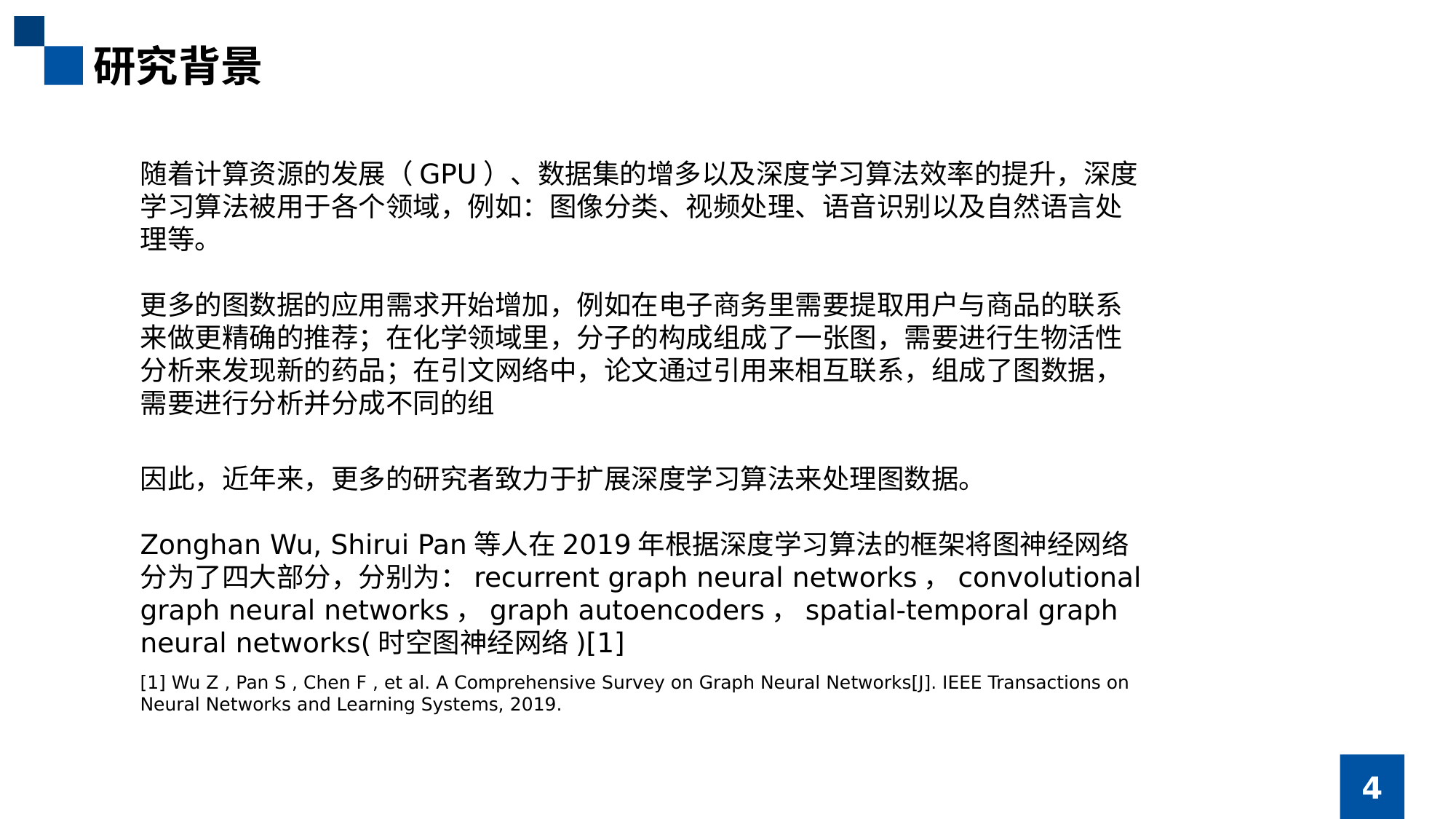

研究背景
随着计算资源的发展（GPU）、数据集的增多以及深度学习算法效率的提升，深度学习算法被用于各个领域，例如：图像分类、视频处理、语音识别以及自然语言处理等。

更多的图数据的应用需求开始增加，例如在电子商务里需要提取用户与商品的联系来做更精确的推荐；在化学领域里，分子的构成组成了一张图，需要进行生物活性分析来发现新的药品；在引文网络中，论文通过引用来相互联系，组成了图数据，需要进行分析并分成不同的组
随着计算随随着着资源的发展
PART ONE
PART TWO
PART THREE
深度学习算法的效率提高
图数据的增多
因此，近年来，更多的研究者致力于扩展深度学习算法来处理图数据。

Zonghan Wu, Shirui Pan等人在2019年根据深度学习算法的框架将图神经网络分为了四大部分，分别为：recurrent graph neural networks，convolutional graph neural networks，graph autoencoders，spatial-temporal graph neural networks(时空图神经网络)[1]
[1] Wu Z , Pan S , Chen F , et al. A Comprehensive Survey on Graph Neural Networks[J]. IEEE Transactions on Neural Networks and Learning Systems, 2019.
4